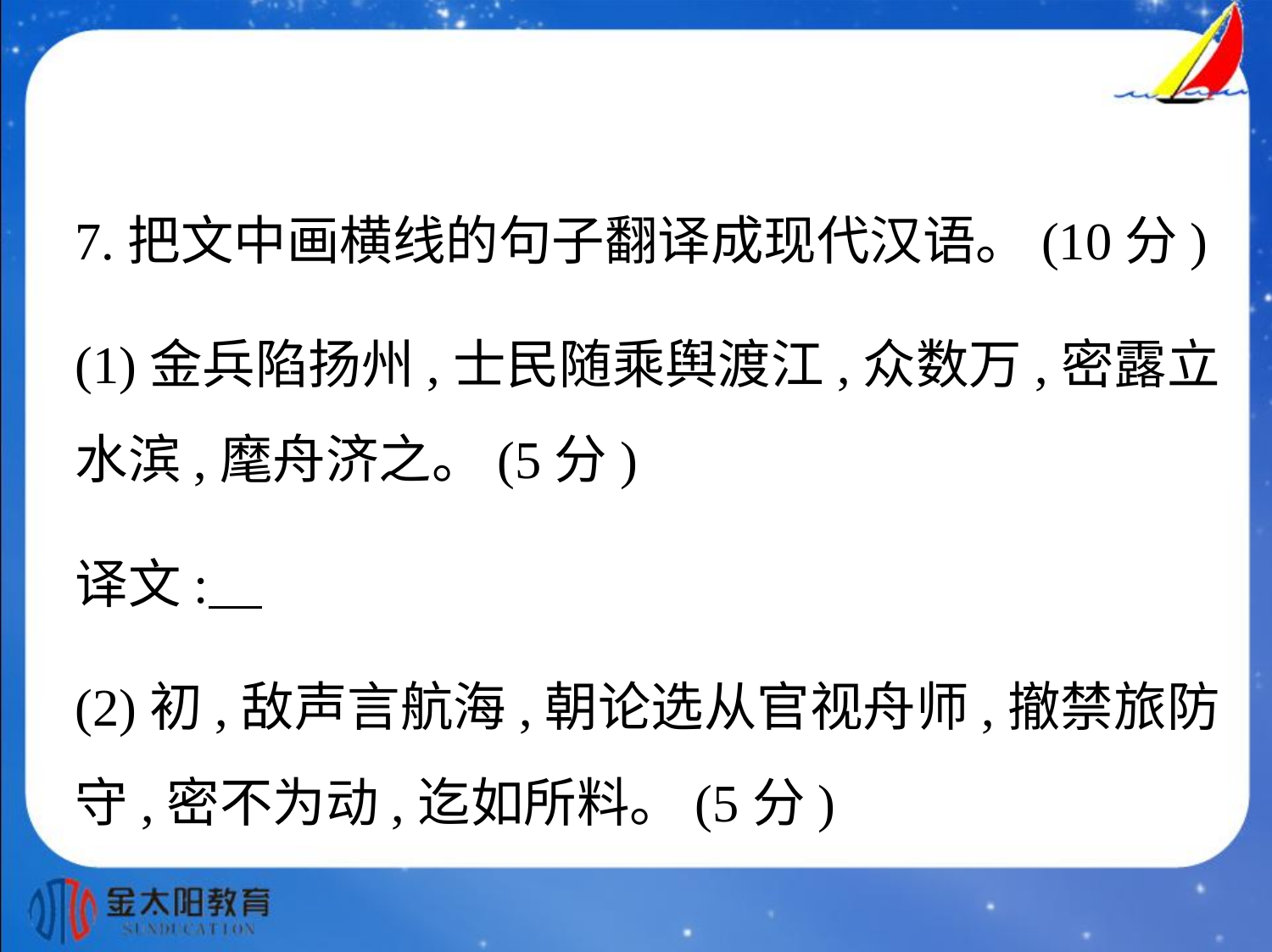

7.把文中画横线的句子翻译成现代汉语。(10分)
(1)金兵陷扬州,士民随乘舆渡江,众数万,密露立
水滨,麾舟济之。(5分)
译文:
(2)初,敌声言航海,朝论选从官视舟师,撤禁旅防
守,密不为动,迄如所料。(5分)